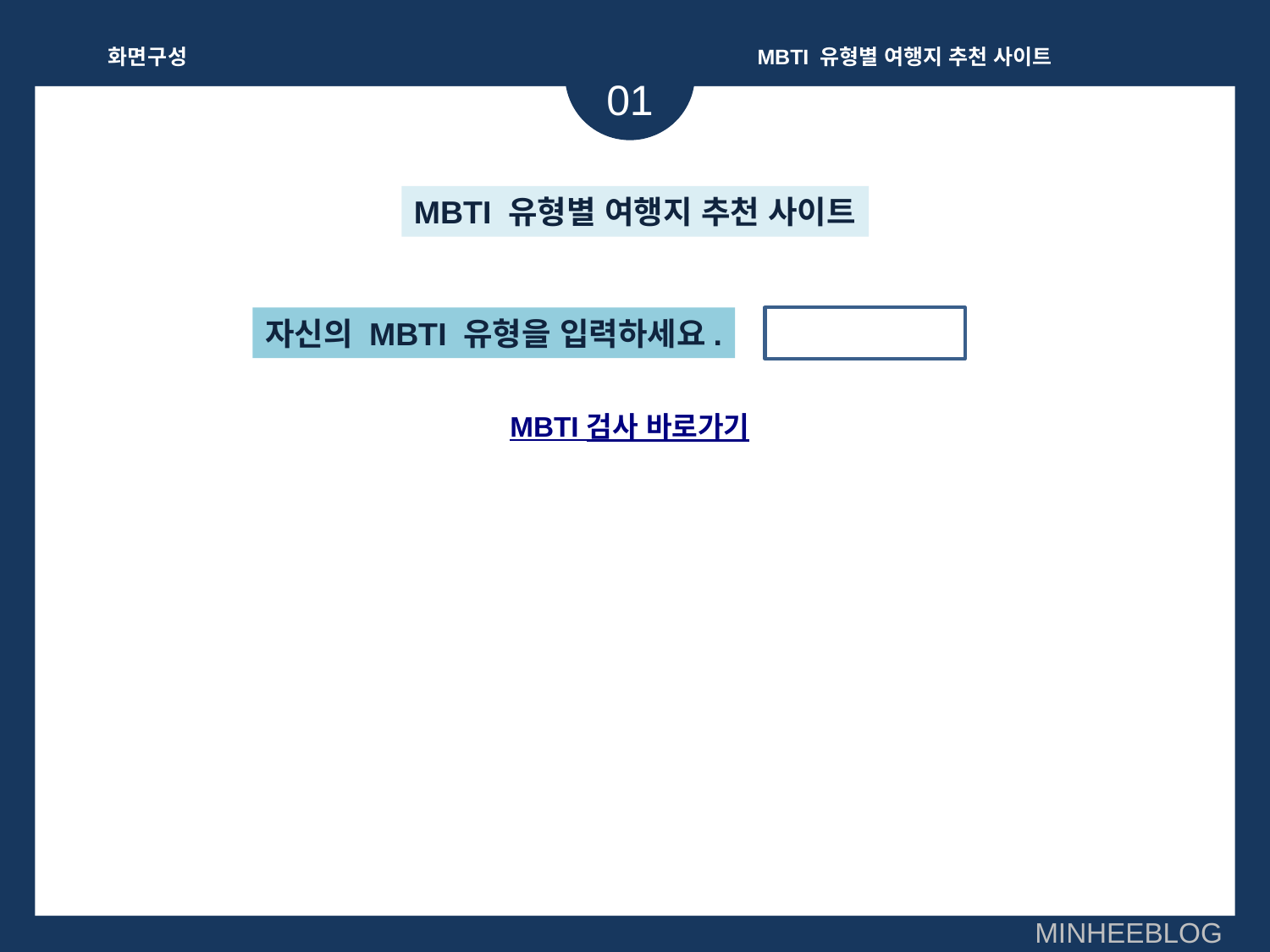

화 면 구 성
MBTI 유형별 여행지 추천 사이트
01

MBTI 유형별 여행지 추천 사이트
자신의 MBTI 유형을 입력하세요.

MBTI 검사 바로가기
MINHEEBLOG